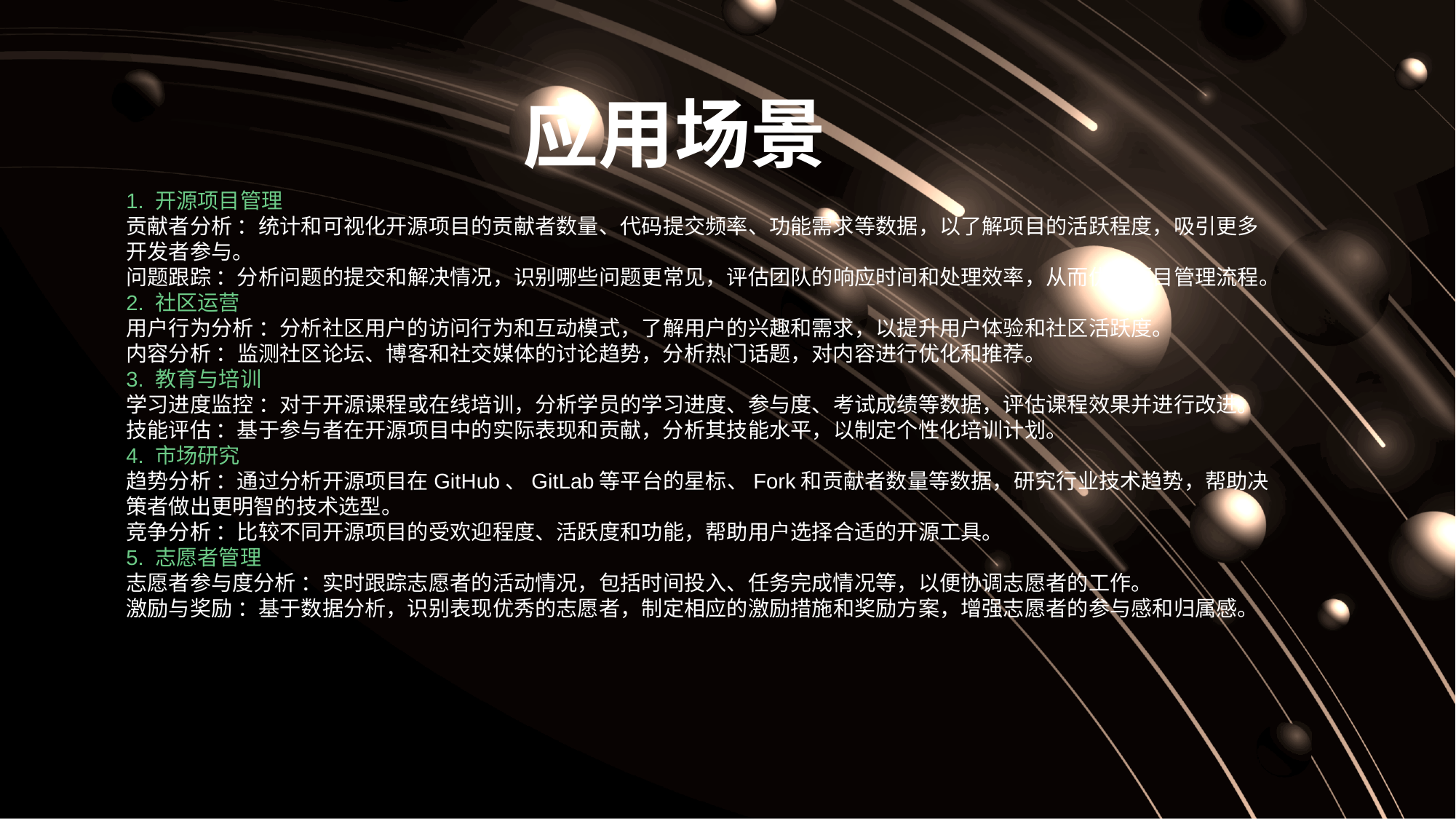

应用场景
1. 开源项目管理
贡献者分析 ：统计和可视化开源项目的贡献者数量、代码提交频率、功能需求等数据，以了解项目的活跃程度，吸引更多开发者参与。
问题跟踪 ：分析问题的提交和解决情况，识别哪些问题更常见，评估团队的响应时间和处理效率，从而优化项目管理流程。
2. 社区运营
用户行为分析 ：分析社区用户的访问行为和互动模式，了解用户的兴趣和需求，以提升用户体验和社区活跃度。
内容分析 ：监测社区论坛、博客和社交媒体的讨论趋势，分析热门话题，对内容进行优化和推荐。
3. 教育与培训
学习进度监控 ：对于开源课程或在线培训，分析学员的学习进度、参与度、考试成绩等数据，评估课程效果并进行改进。
技能评估 ：基于参与者在开源项目中的实际表现和贡献，分析其技能水平，以制定个性化培训计划。
4. 市场研究
趋势分析 ：通过分析开源项目在GitHub、GitLab等平台的星标、Fork和贡献者数量等数据，研究行业技术趋势，帮助决策者做出更明智的技术选型。
竞争分析 ：比较不同开源项目的受欢迎程度、活跃度和功能，帮助用户选择合适的开源工具。
5. 志愿者管理
志愿者参与度分析 ：实时跟踪志愿者的活动情况，包括时间投入、任务完成情况等，以便协调志愿者的工作。
激励与奖励 ：基于数据分析，识别表现优秀的志愿者，制定相应的激励措施和奖励方案，增强志愿者的参与感和归属感。